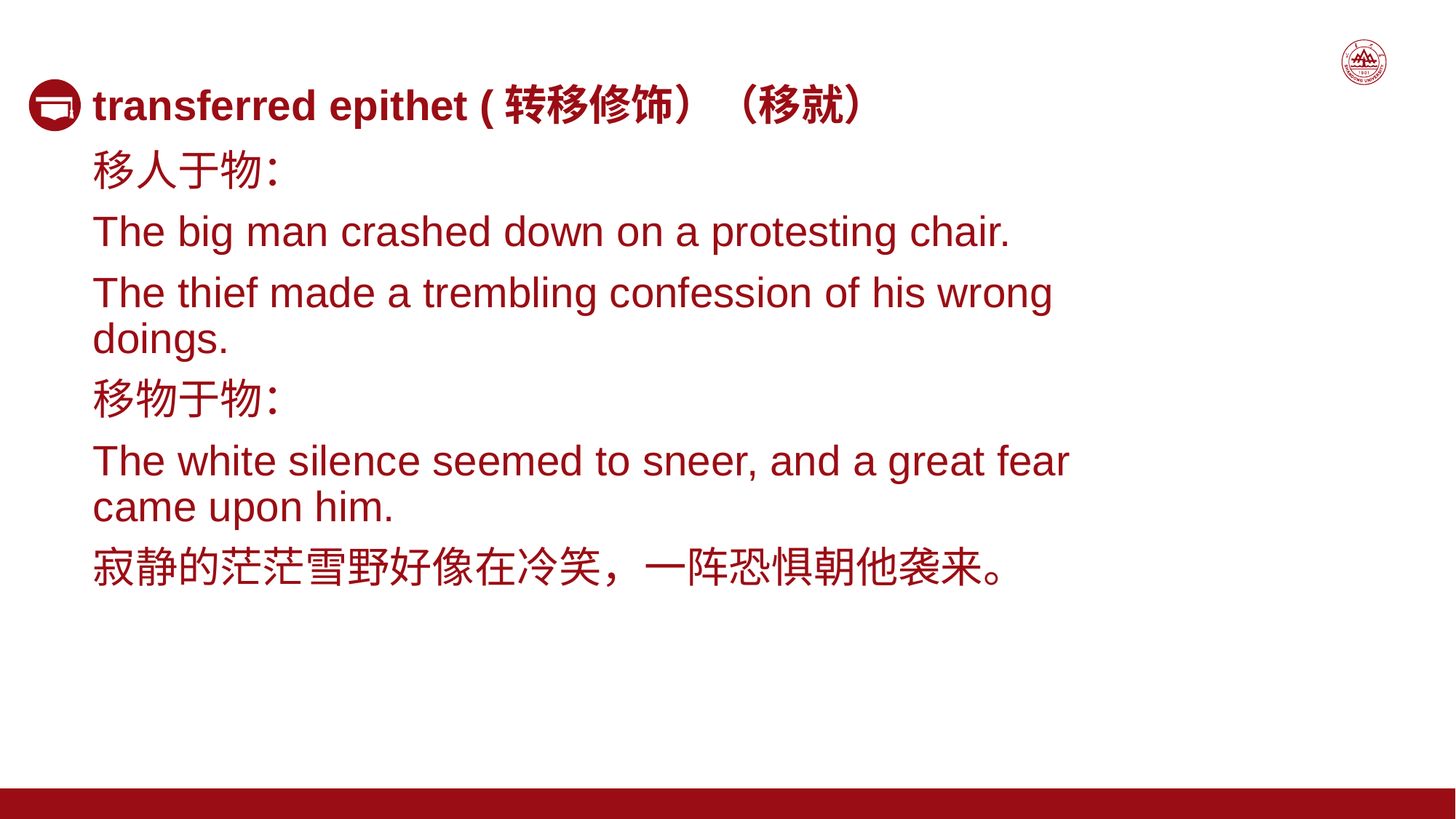

transferred epithet (转移修饰）（移就）

移人于物：
The big man crashed down on a protesting chair.
The thief made a trembling confession of his wrong doings.
移物于物：
The white silence seemed to sneer, and a great fear came upon him.
寂静的茫茫雪野好像在冷笑，一阵恐惧朝他袭来。